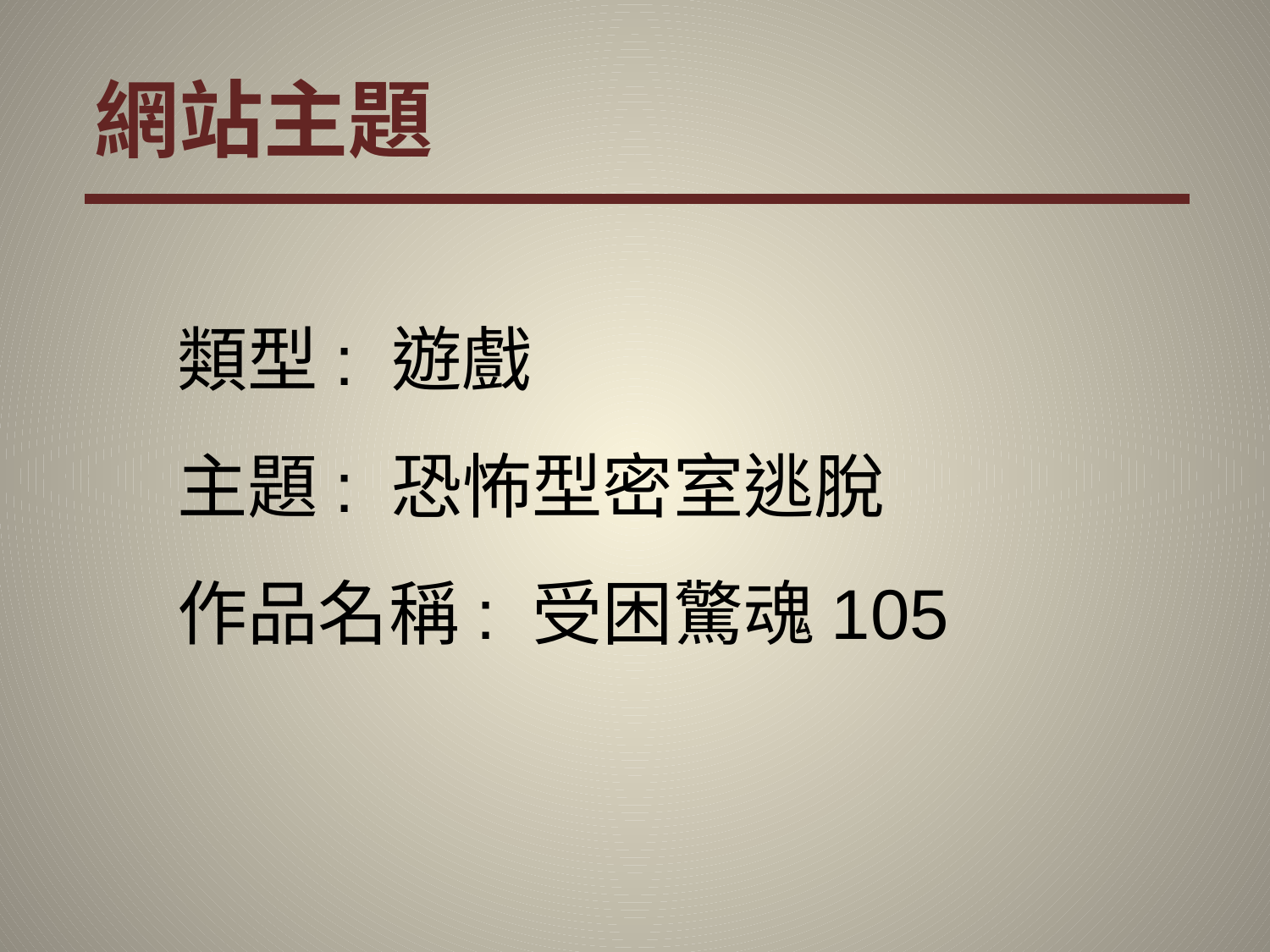

網站主題
類型: 遊戲
主題: 恐怖型密室逃脫
作品名稱: 受困驚魂105